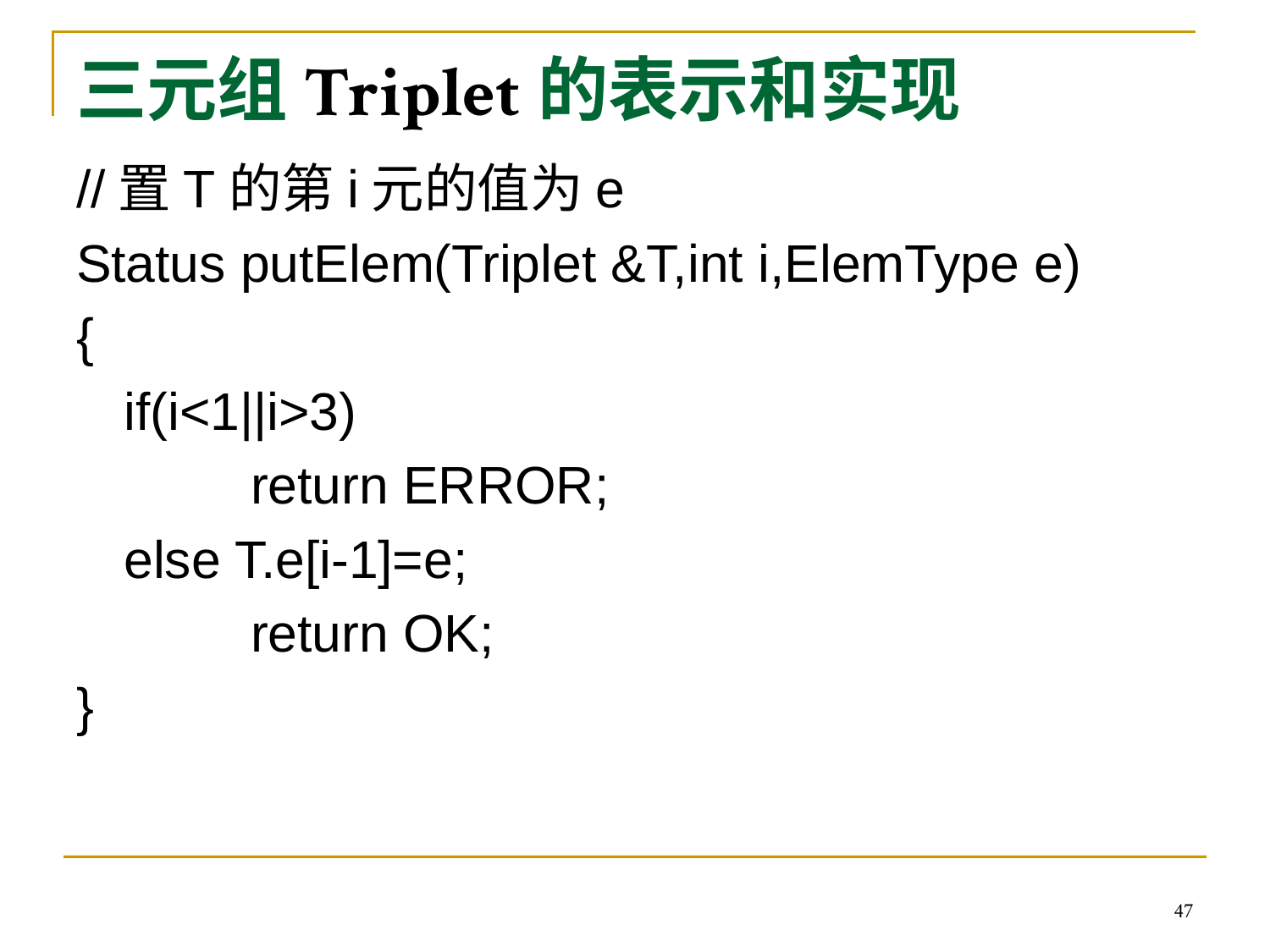

# 三元组Triplet的表示和实现
//置T的第i元的值为e
Status putElem(Triplet &T,int i,ElemType e)
{
	if(i<1||i>3)
		return ERROR;
	else T.e[i-1]=e;
		return OK;
}
47